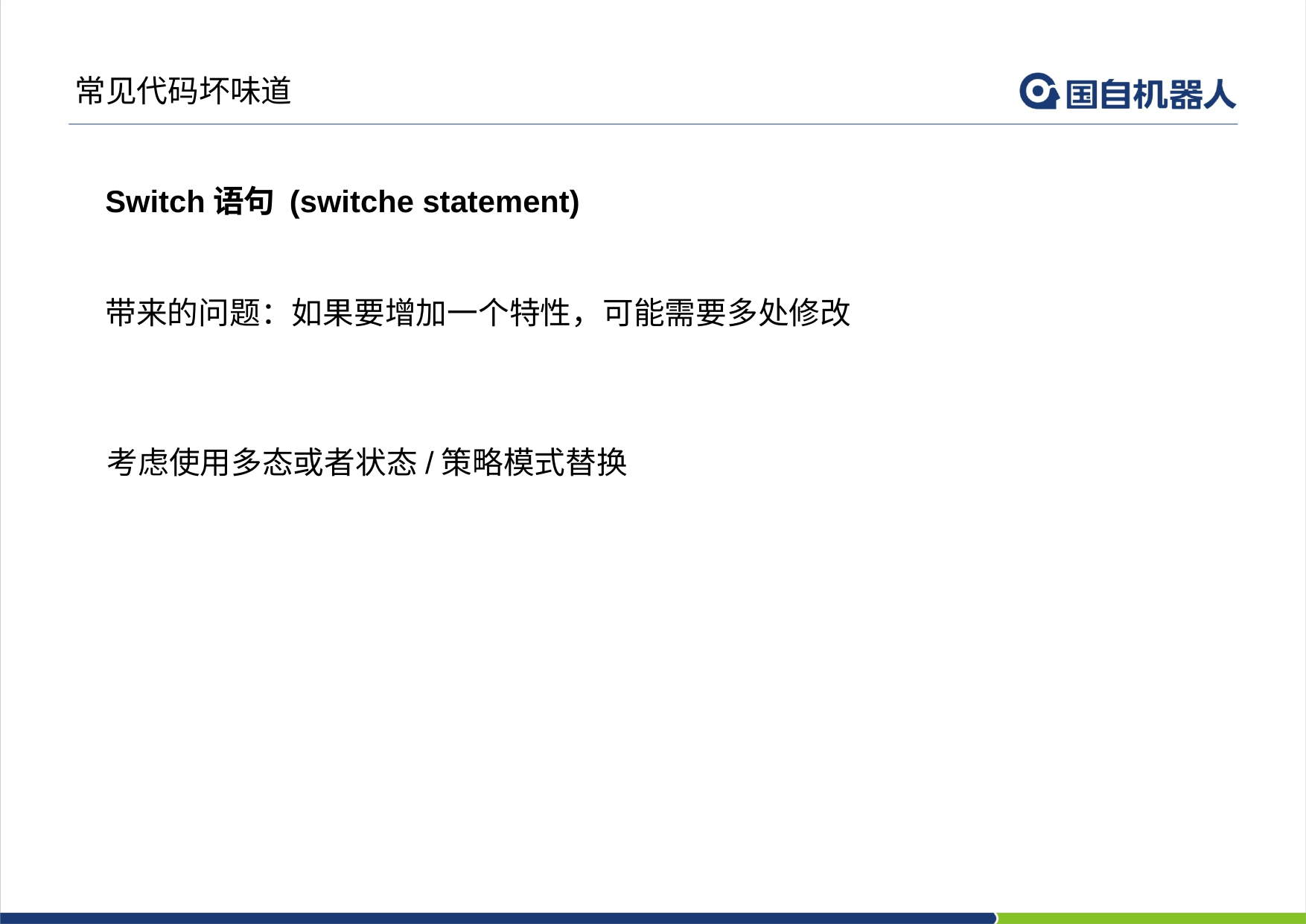

常见代码坏味道
Switch语句 (switche statement)

带来的问题：如果要增加一个特性，可能需要多处修改

考虑使用多态或者状态/策略模式替换